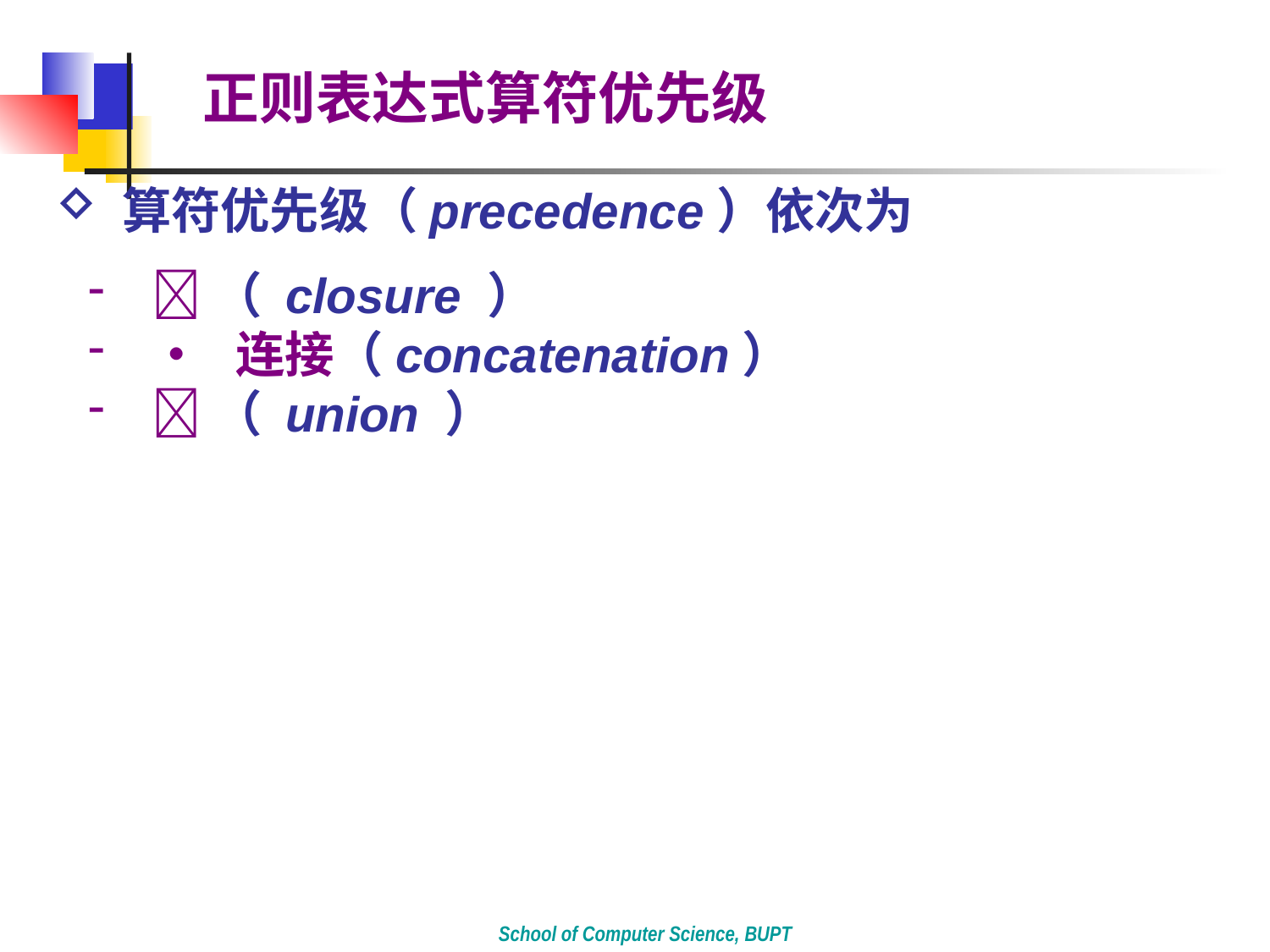

正则表达式算符优先级

 算符优先级（precedence）依次为

   ∗（ closure ）
   •  连接（concatenation）
   +（ union ）

School of Computer Science, BUPT
24